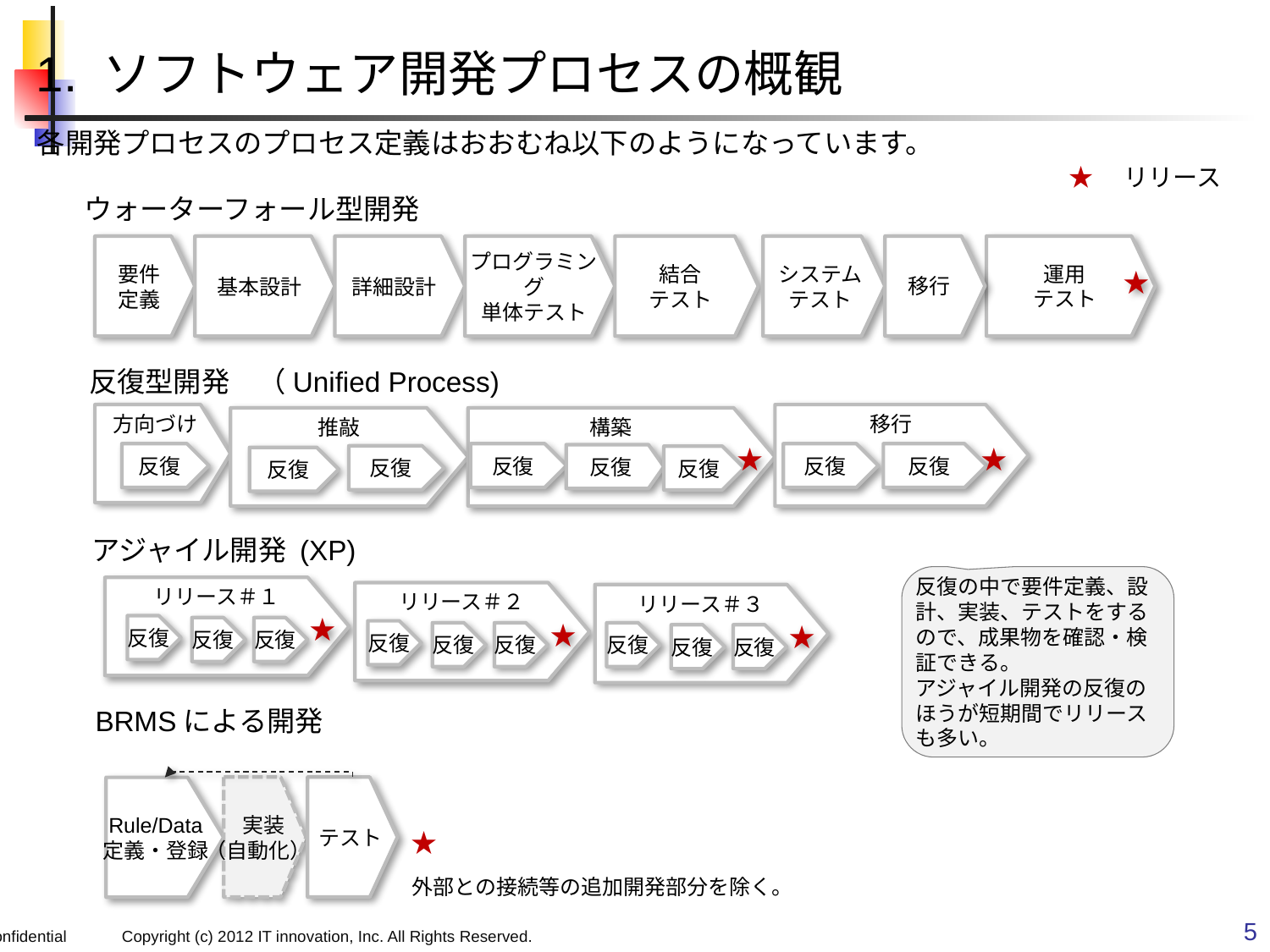

1. ソフトウェア開発プロセスの概観
各開発プロセスのプロセス定義はおおむね以下のようになっています。
★　リリース
ウォーターフォール型開発
移行
運用
テスト
要件
定義
基本設計
詳細設計
プログラミング
単体テスト
結合
テスト
システム
テスト
★
反復型開発　（Unified Process)
方向づけ
移行
推敲
構築
★
★
反復
反復
反復
反復
反復
反復
反復
反復
アジャイル開発 (XP)
反復の中で要件定義、設計、実装、テストをするので、成果物を確認・検証できる。
アジャイル開発の反復のほうが短期間でリリースも多い。
リリース＃１
リリース＃２
リリース＃３
★
★
★
反復
反復
反復
反復
反復
反復
反復
反復
反復
BRMSによる開発
 実装
（自動化）
 テスト
 Rule/Data
定義・登録
★
外部との接続等の追加開発部分を除く。